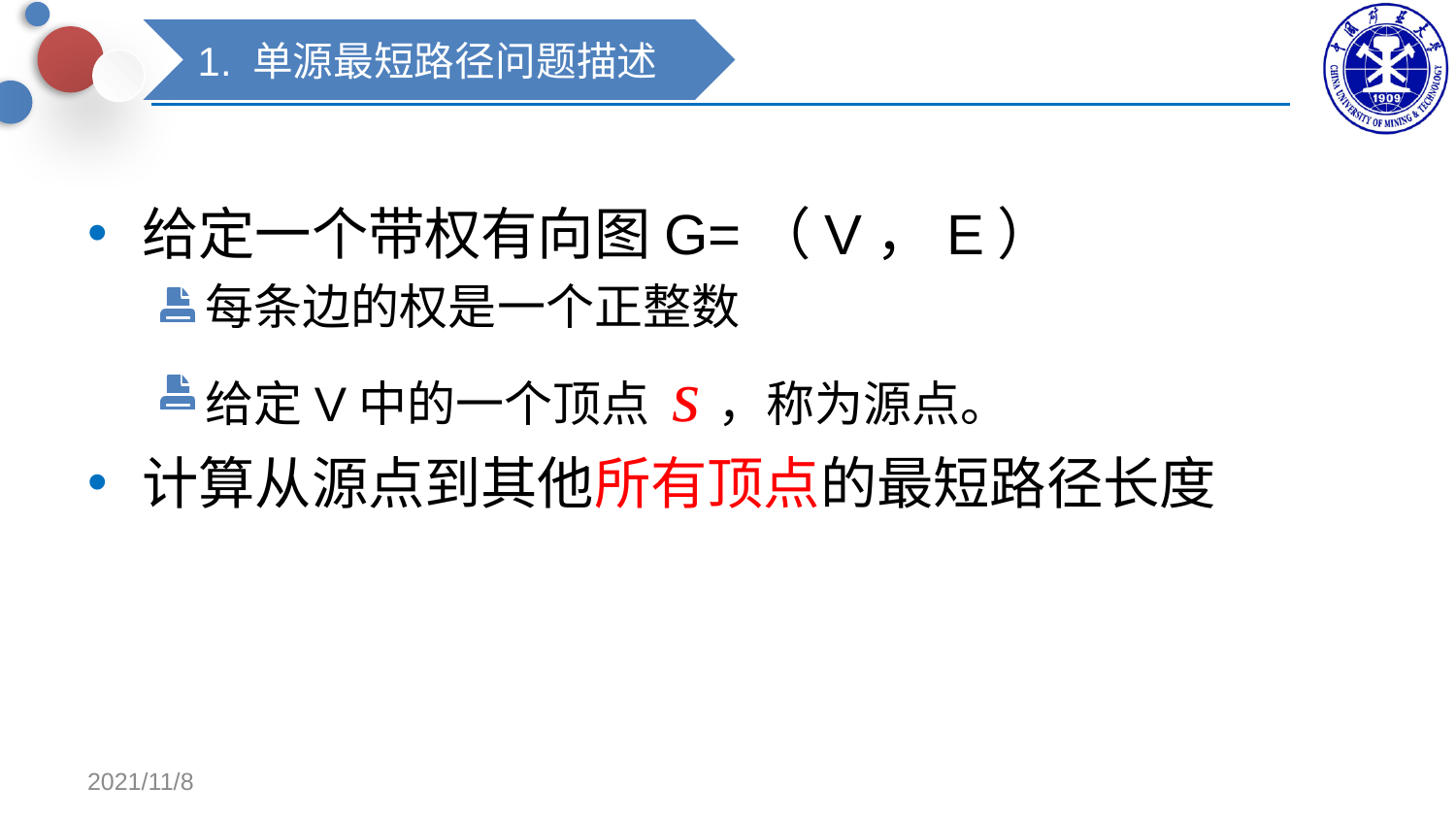

1. 单源最短路径问题描述
给定一个带权有向图G=（V，E）
每条边的权是一个正整数
给定V中的一个顶点 s，称为源点。
计算从源点到其他所有顶点的最短路径长度

2021/11/8